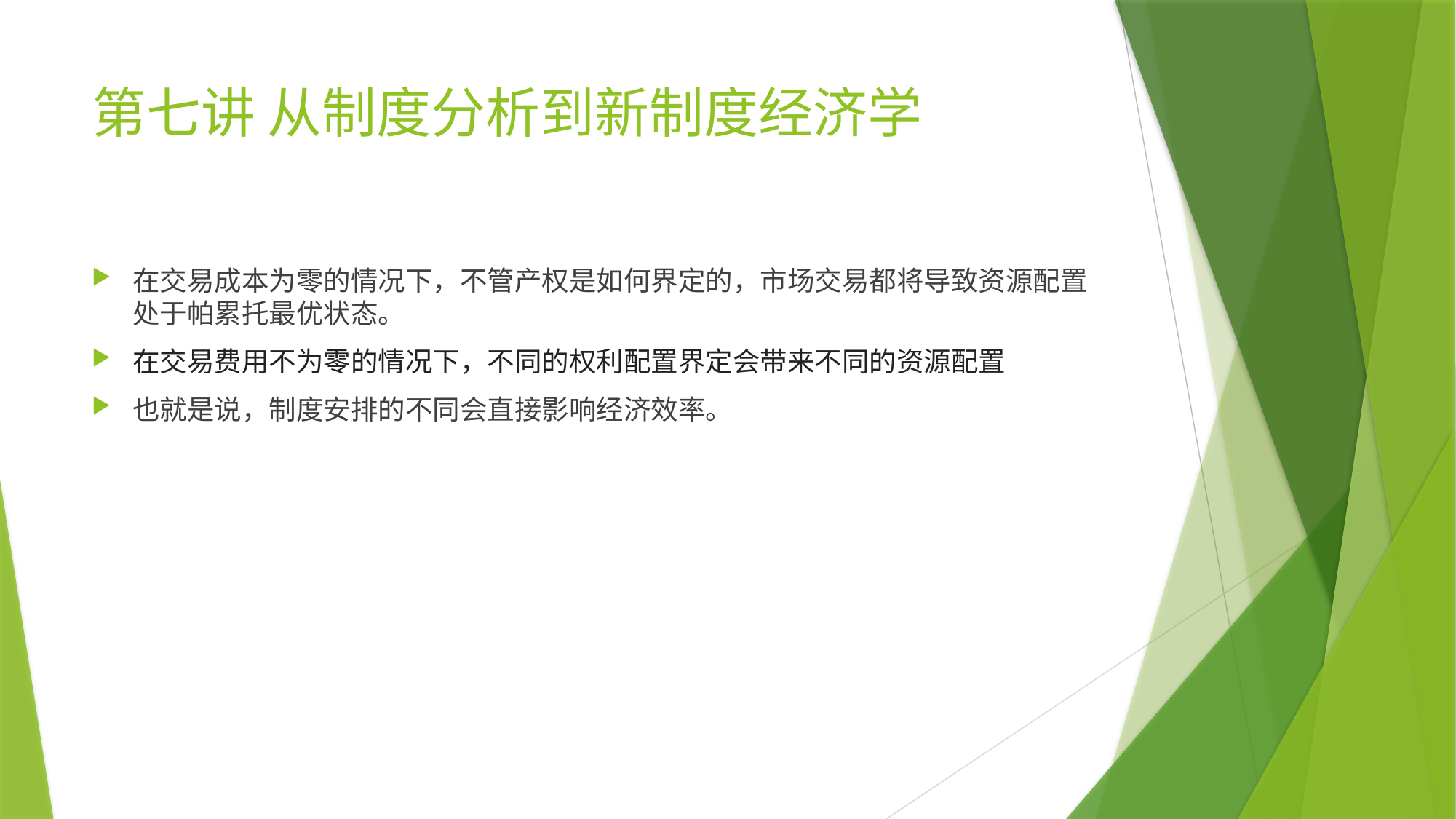

# 第七讲 从制度分析到新制度经济学
在交易成本为零的情况下，不管产权是如何界定的，市场交易都将导致资源配置处于帕累托最优状态。
在交易费用不为零的情况下，不同的权利配置界定会带来不同的资源配置
也就是说，制度安排的不同会直接影响经济效率。